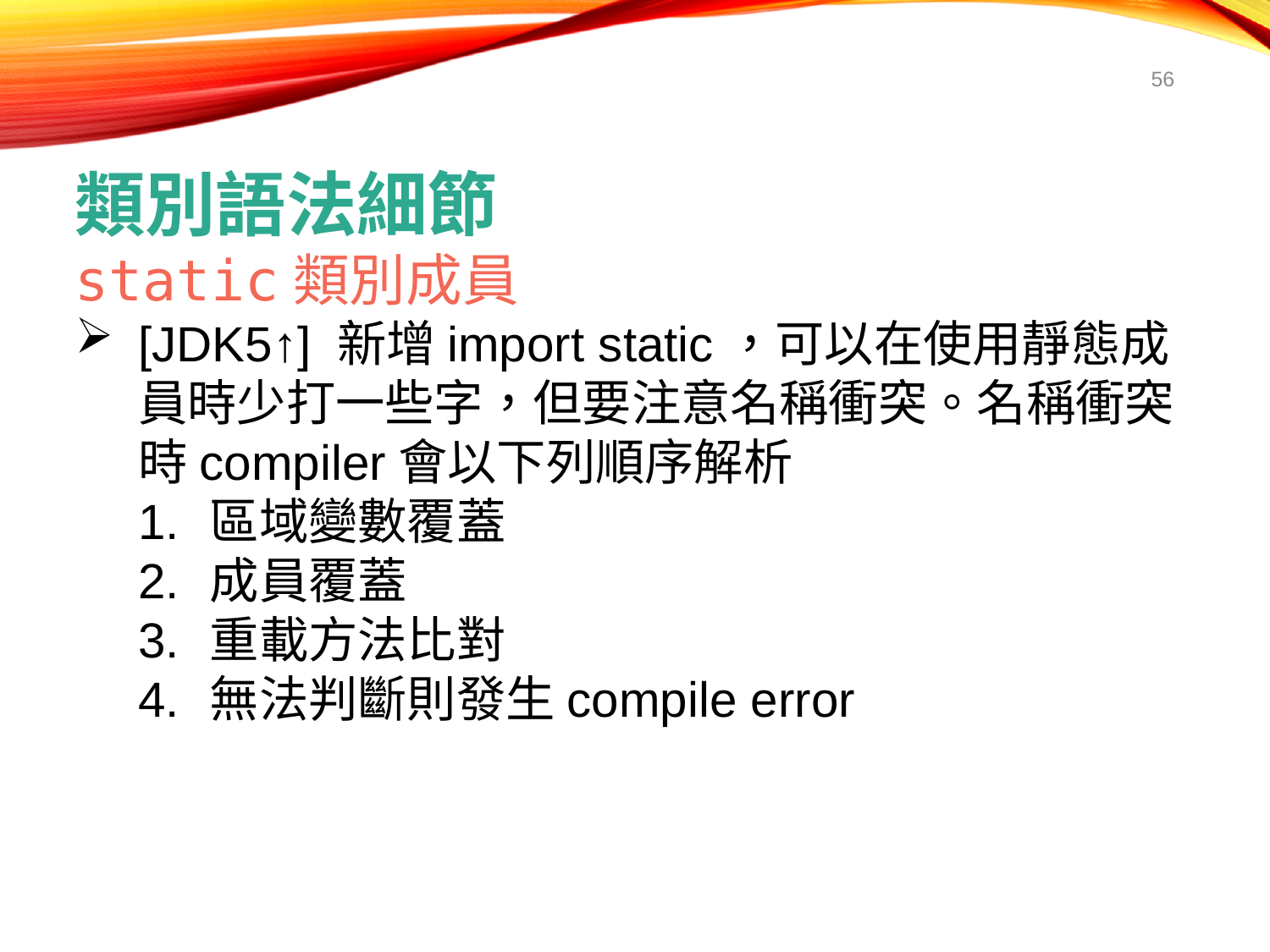

56
類別語法細節
static類別成員
[JDK5↑] 新增import static，可以在使用靜態成員時少打一些字，但要注意名稱衝突。名稱衝突時compiler會以下列順序解析
區域變數覆蓋
成員覆蓋
重載方法比對
無法判斷則發生compile error